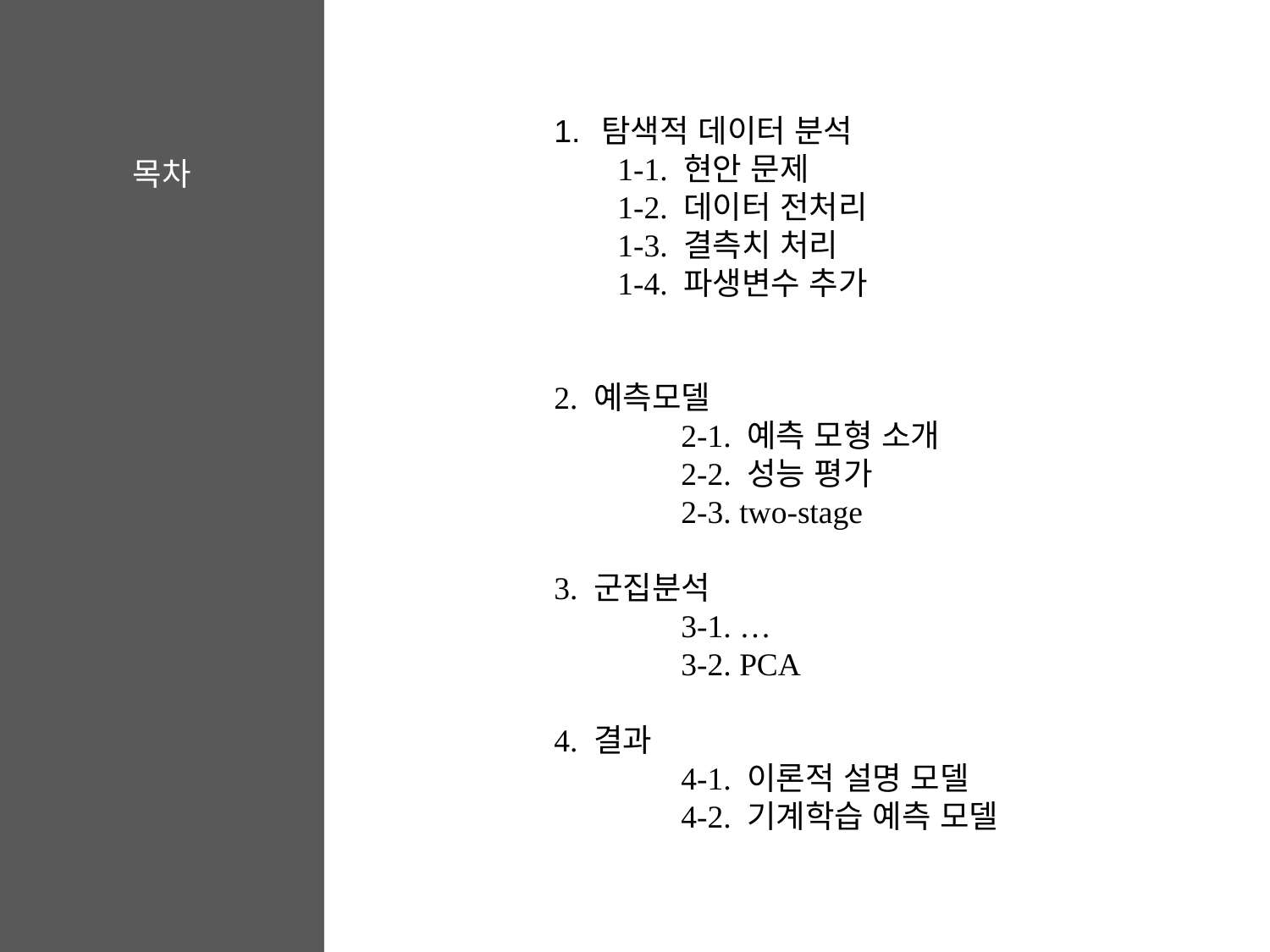

탐색적 데이터 분석
1-1. 현안 문제
1-2. 데이터 전처리
1-3. 결측치 처리
1-4. 파생변수 추가

2. 예측모델
	2-1. 예측 모형 소개
	2-2. 성능 평가
	2-3. two-stage

3. 군집분석
	3-1. …
	3-2. PCA

4. 결과
	4-1. 이론적 설명 모델
	4-2. 기계학습 예측 모델
목차